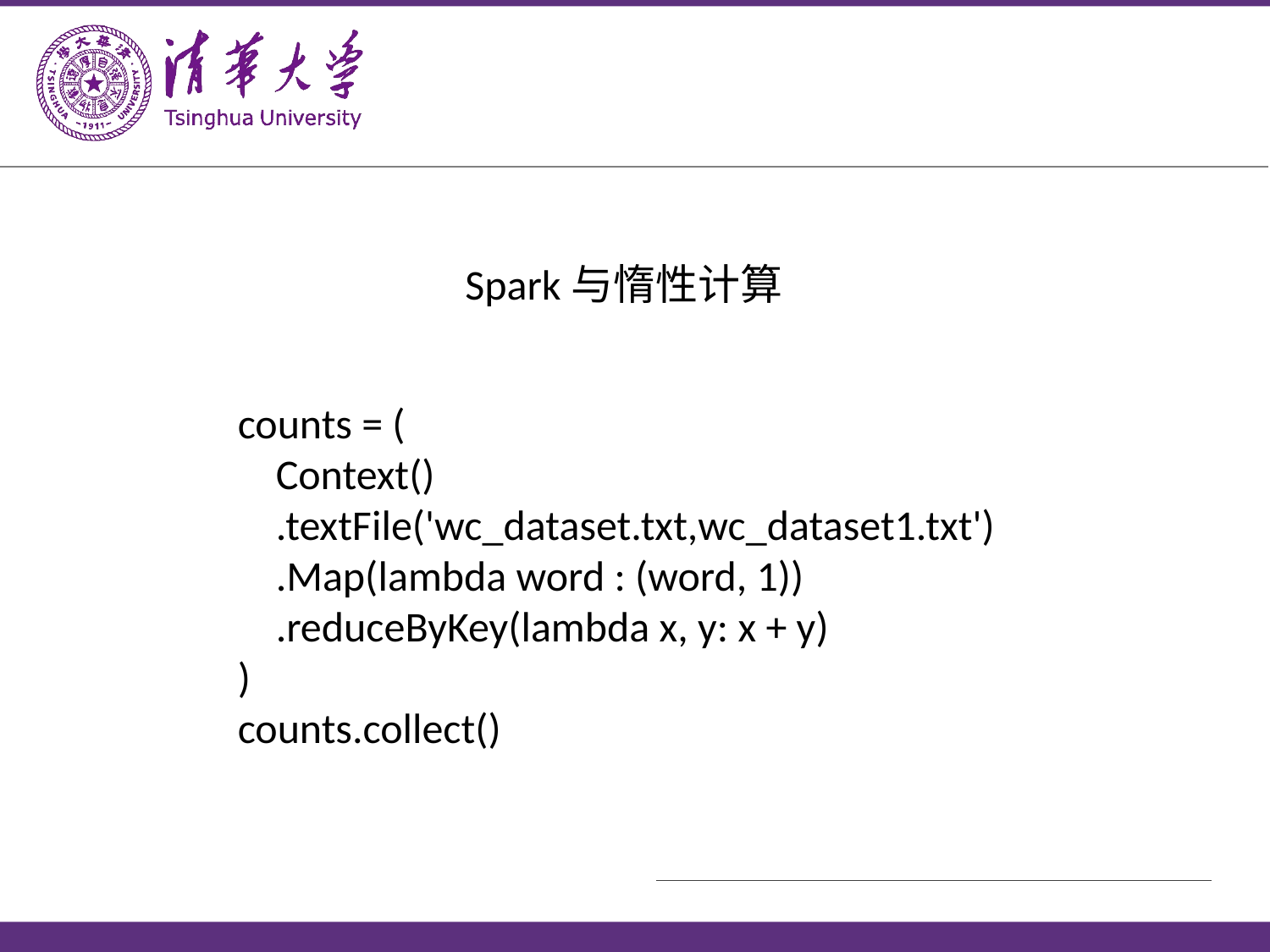

Spark与惰性计算
counts = (
    Context()
    .textFile('wc_dataset.txt,wc_dataset1.txt')
    .Map(lambda word : (word, 1))
    .reduceByKey(lambda x, y: x + y)
)
counts.collect()